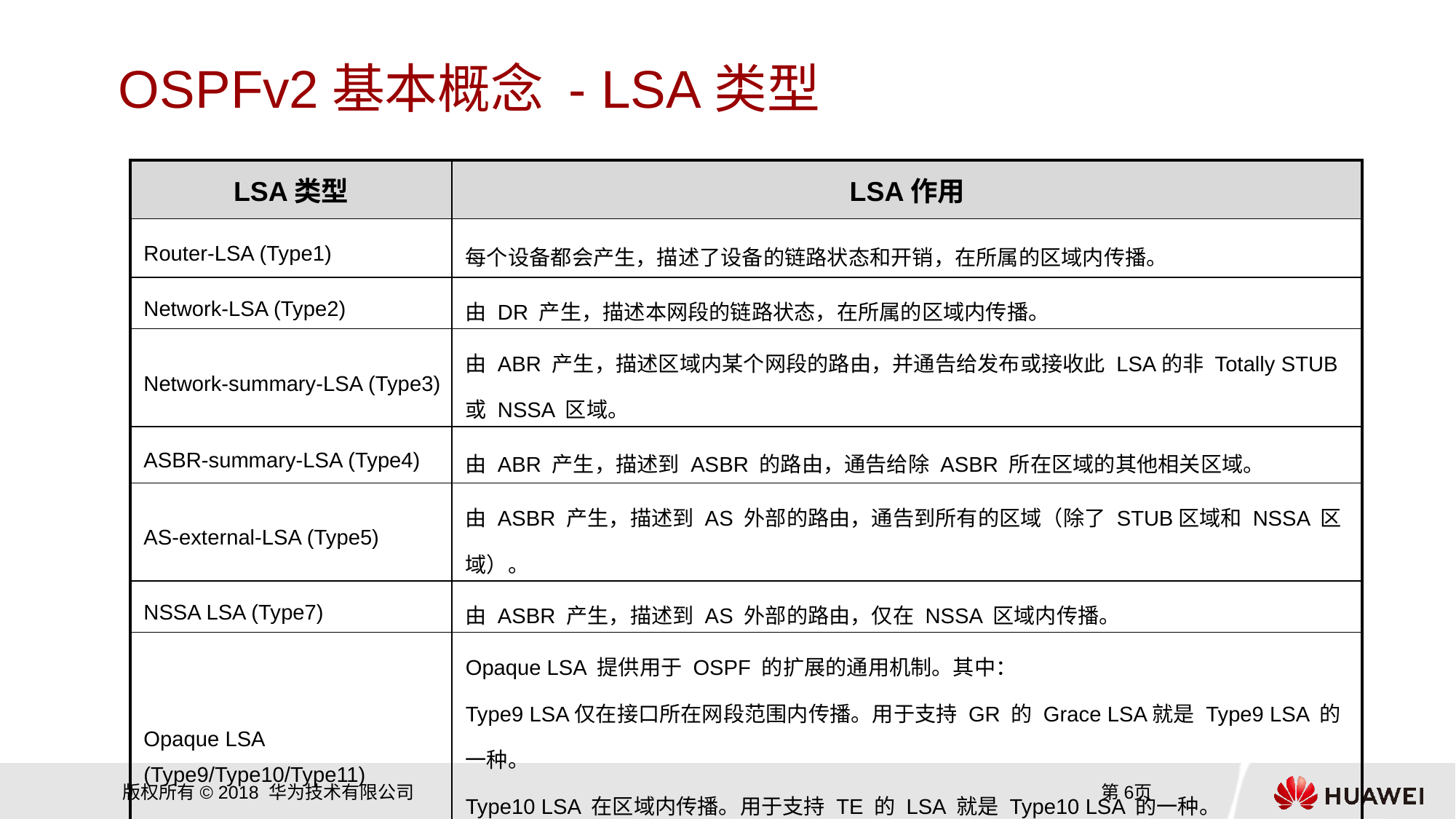

# OSPFv2基本概念 - LSA类型
| LSA类型 | LSA作用 |
| --- | --- |
| Router-LSA (Type1) | 每个设备都会产生，描述了设备的链路状态和开销，在所属的区域内传播。 |
| Network-LSA (Type2) | 由 DR 产生，描述本网段的链路状态，在所属的区域内传播。 |
| Network-summary-LSA (Type3) | 由 ABR 产生，描述区域内某个网段的路由，并通告给发布或接收此 LSA的非 Totally STUB 或 NSSA 区域。 |
| ASBR-summary-LSA (Type4) | 由 ABR 产生，描述到 ASBR 的路由，通告给除 ASBR 所在区域的其他相关区域。 |
| AS-external-LSA (Type5) | 由 ASBR 产生，描述到 AS 外部的路由，通告到所有的区域（除了 STUB区域和 NSSA 区域）。 |
| NSSA LSA (Type7) | 由 ASBR 产生，描述到 AS 外部的路由，仅在 NSSA 区域内传播。 |
| Opaque LSA (Type9/Type10/Type11) | Opaque LSA 提供用于 OSPF 的扩展的通用机制。其中： Type9 LSA仅在接口所在网段范围内传播。用于支持 GR 的 Grace LSA就是 Type9 LSA 的一种。 Type10 LSA 在区域内传播。用于支持 TE 的 LSA 就是 Type10 LSA 的一种。 Type11 LSA 在自治域内传播，目前还没有实际应用的例子。 |